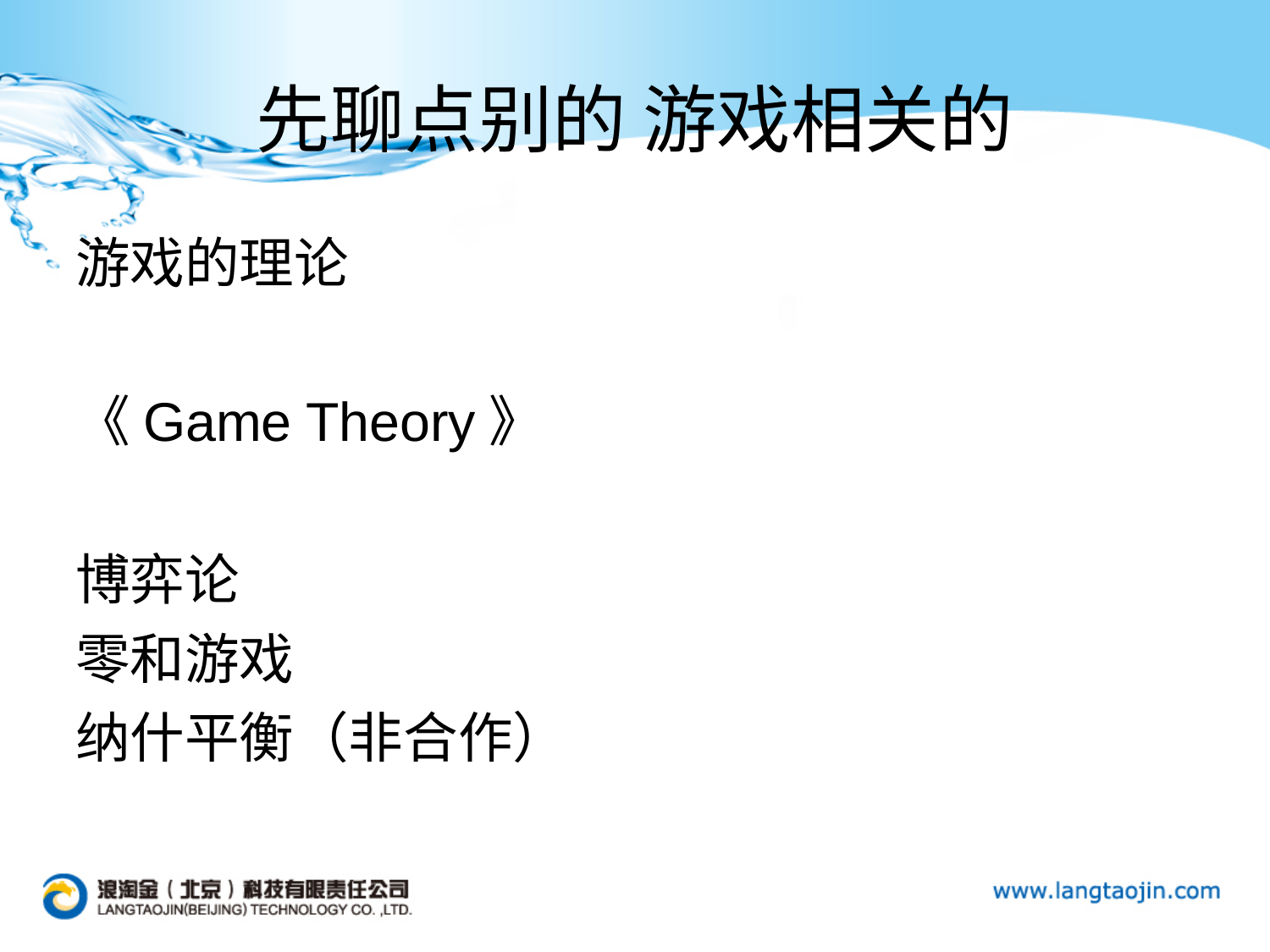

# 先聊点别的 游戏相关的
游戏的理论

《Game Theory》

博弈论
零和游戏
纳什平衡（非合作）